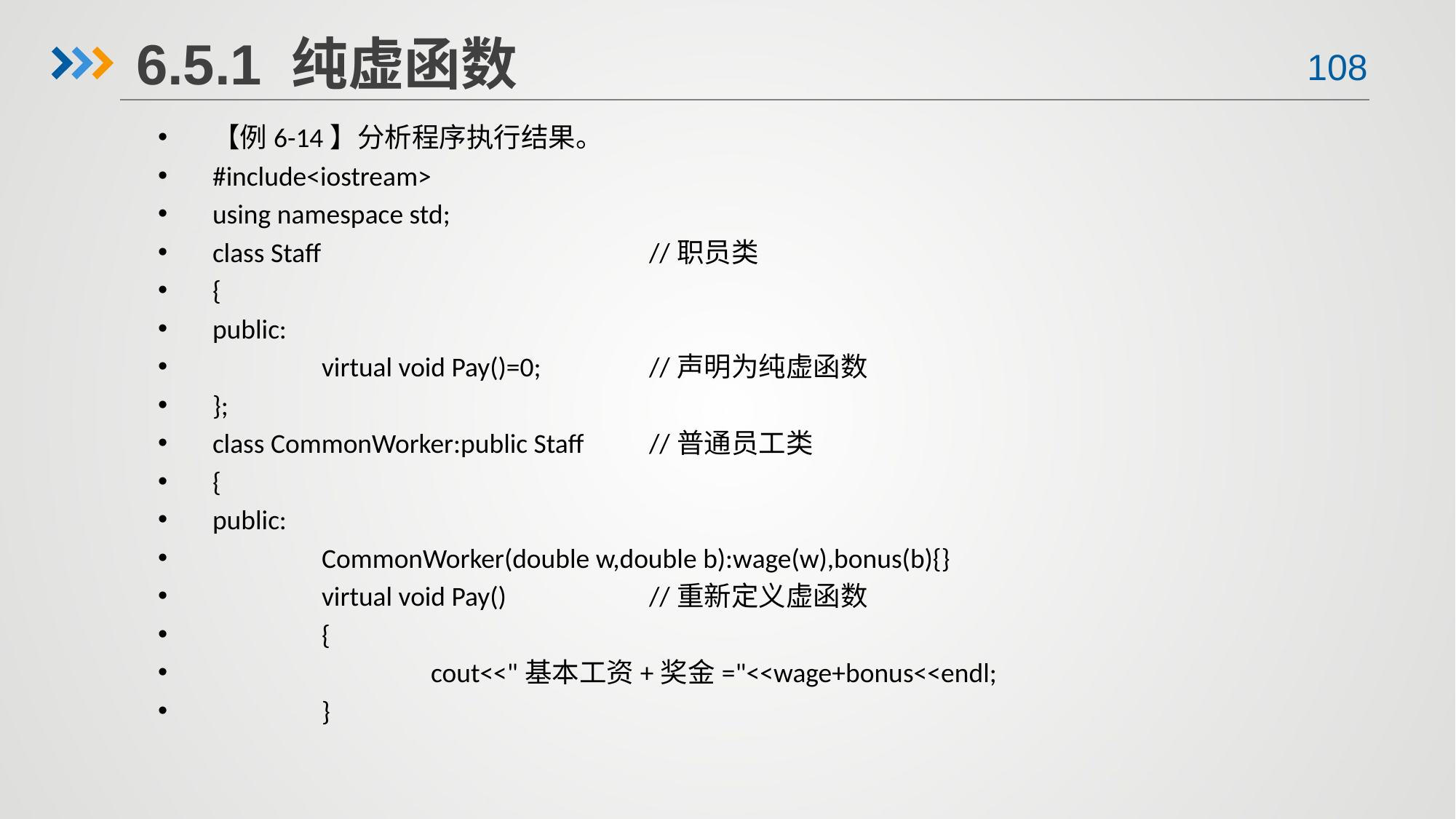

6.5.1 纯虚函数
【例6-14】分析程序执行结果。
#include<iostream>
using namespace std;
class Staff                       		//职员类
{
public:
	virtual void Pay()=0;          	//声明为纯虚函数
};
class CommonWorker:public Staff    	//普通员工类
{
public:
	CommonWorker(double w,double b):wage(w),bonus(b){}
	virtual void Pay()             	//重新定义虚函数
	{
		cout<<"基本工资+奖金="<<wage+bonus<<endl;
	}